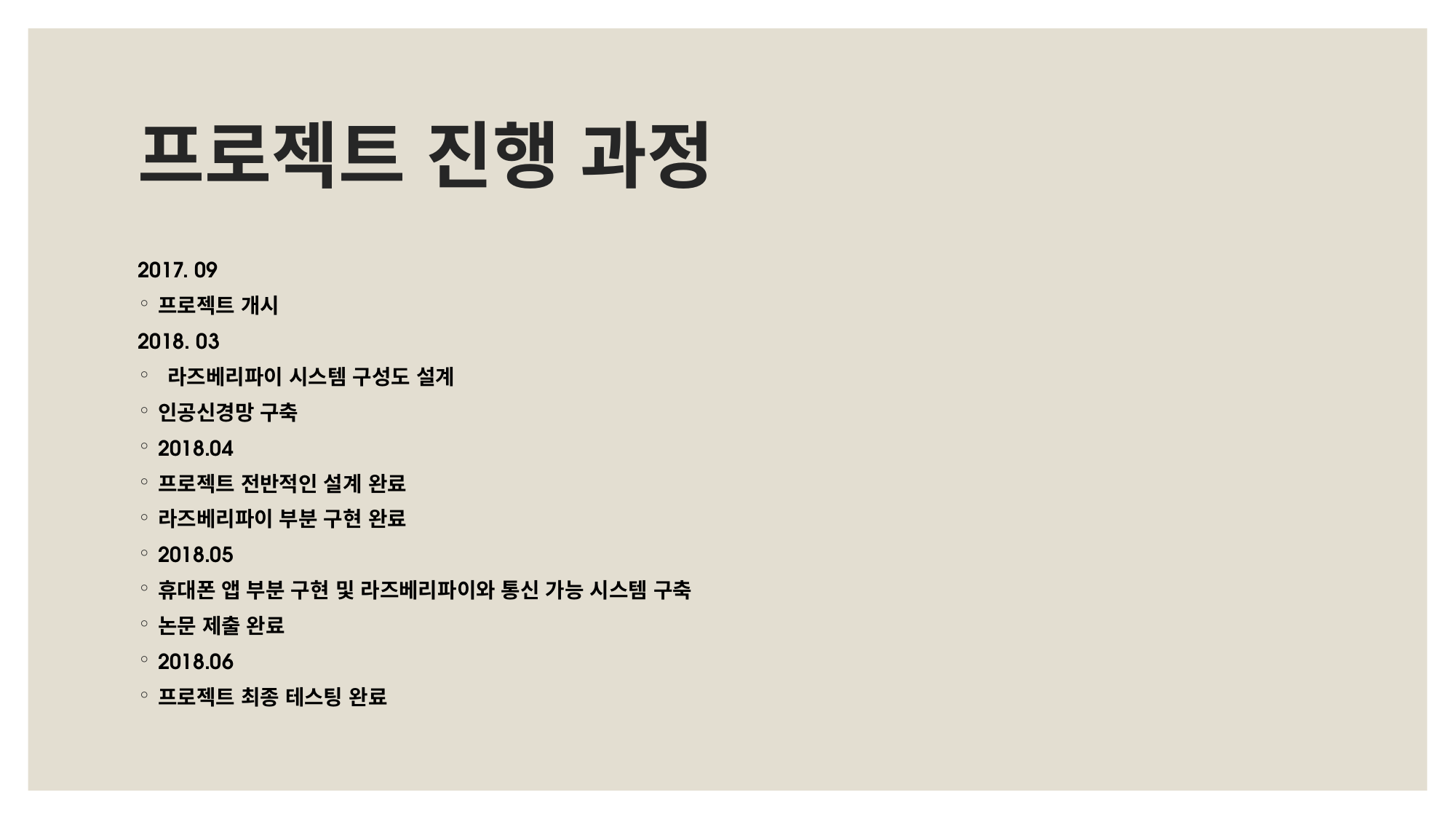

# 프로젝트 진행 과정
2017. 09
프로젝트 개시
2018. 03
 라즈베리파이 시스템 구성도 설계
인공신경망 구축
2018.04
프로젝트 전반적인 설계 완료
라즈베리파이 부분 구현 완료
2018.05
휴대폰 앱 부분 구현 및 라즈베리파이와 통신 가능 시스템 구축
논문 제출 완료
2018.06
프로젝트 최종 테스팅 완료